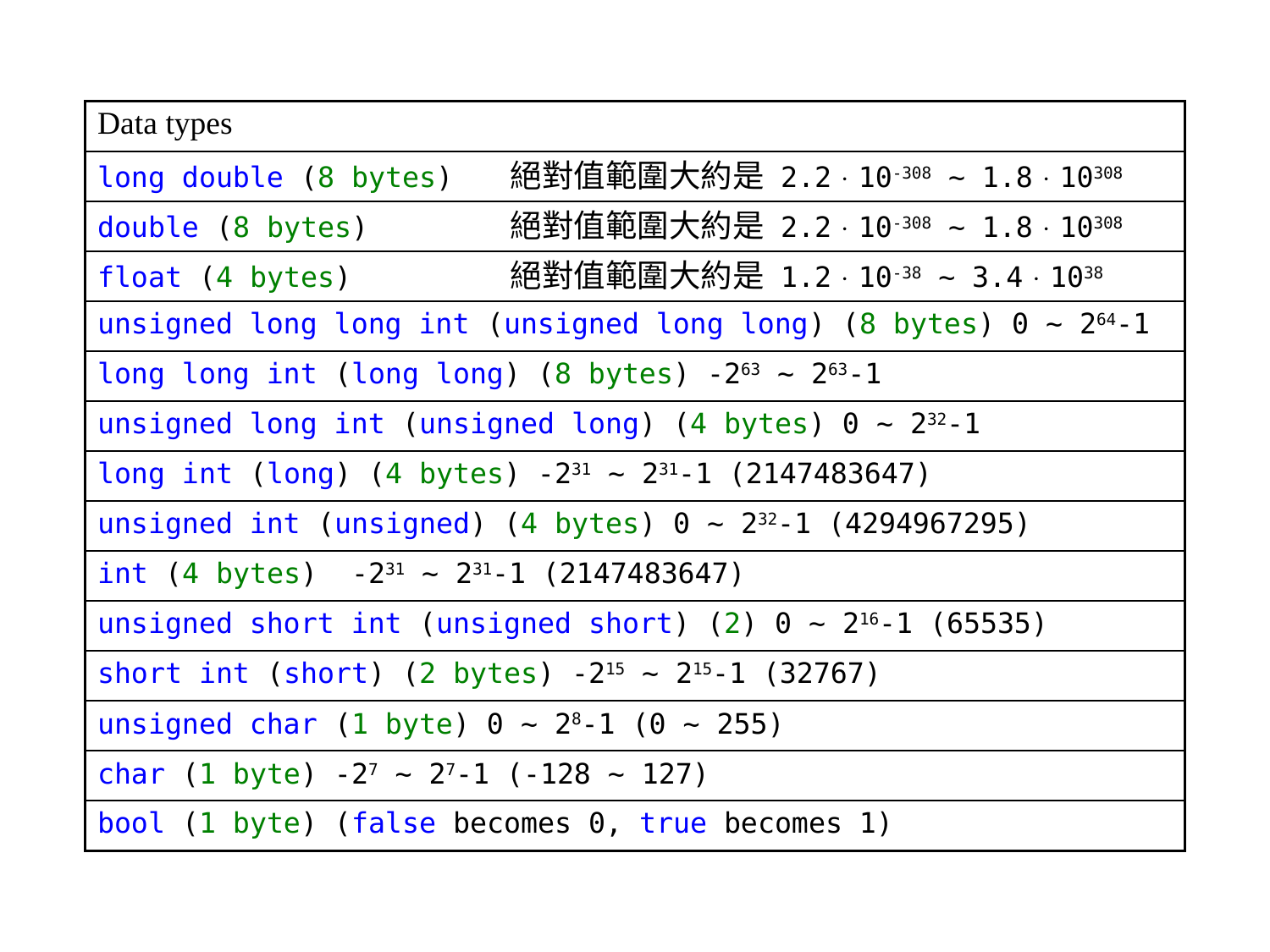

| Data types |
| --- |
| long double (8 bytes) 絕對值範圍大約是 2.2⋅10-308 ~ 1.8⋅10308 |
| double (8 bytes) 絕對值範圍大約是 2.2⋅10-308 ~ 1.8⋅10308 |
| float (4 bytes) 絕對值範圍大約是 1.2⋅10-38 ~ 3.4⋅1038 |
| unsigned long long int (unsigned long long) (8 bytes) 0 ~ 264-1 |
| long long int (long long) (8 bytes) -263 ~ 263-1 |
| unsigned long int (unsigned long) (4 bytes) 0 ~ 232-1 |
| long int (long) (4 bytes) -231 ~ 231-1 (2147483647) |
| unsigned int (unsigned) (4 bytes) 0 ~ 232-1 (4294967295) |
| int (4 bytes) -231 ~ 231-1 (2147483647) |
| unsigned short int (unsigned short) (2) 0 ~ 216-1 (65535) |
| short int (short) (2 bytes) -215 ~ 215-1 (32767) |
| unsigned char (1 byte) 0 ~ 28-1 (0 ~ 255) |
| char (1 byte) -27 ~ 27-1 (-128 ~ 127) |
| bool (1 byte) (false becomes 0, true becomes 1) |